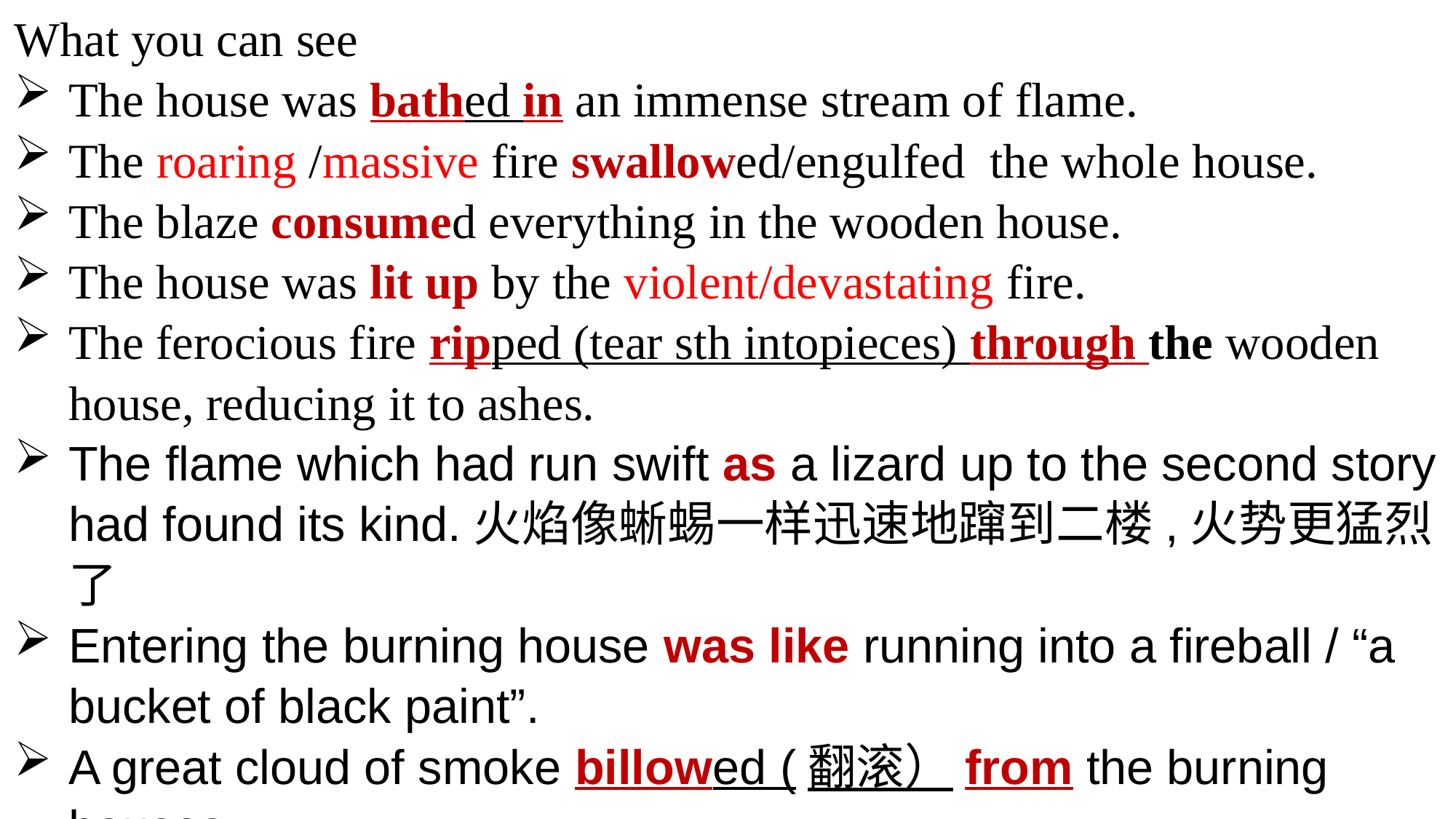

What you can see
The house was bathed in an immense stream of flame.
The roaring /massive fire swallowed/engulfed  the whole house.
The blaze consumed everything in the wooden house.
The house was lit up by the violent/devastating fire.
The ferocious fire ripped (tear sth intopieces) through the wooden house, reducing it to ashes.
The flame which had run swift as a lizard up to the second story had found its kind.火焰像蜥蜴一样迅速地蹿到二楼,火势更猛烈了
Entering the burning house was like running into a fireball / “a bucket of black paint”.
A great cloud of smoke billowed (翻滚）from the burning houses.
The blaze is raging fast in the wooden house.大火在木屋肆虐